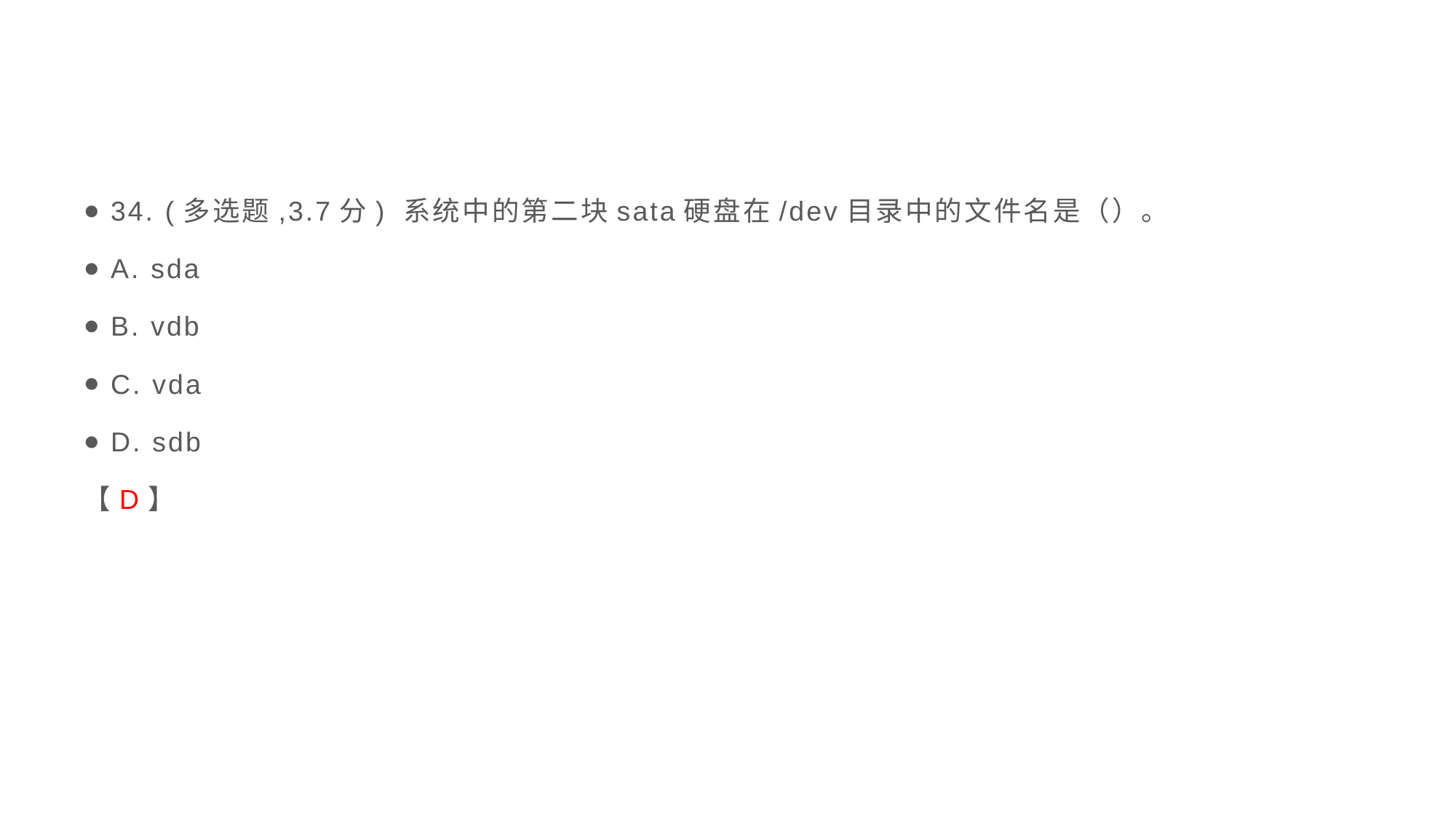

#
34. (多选题,3.7分) 系统中的第二块sata硬盘在/dev目录中的文件名是（）。
A. sda
B. vdb
C. vda
D. sdb
【D】